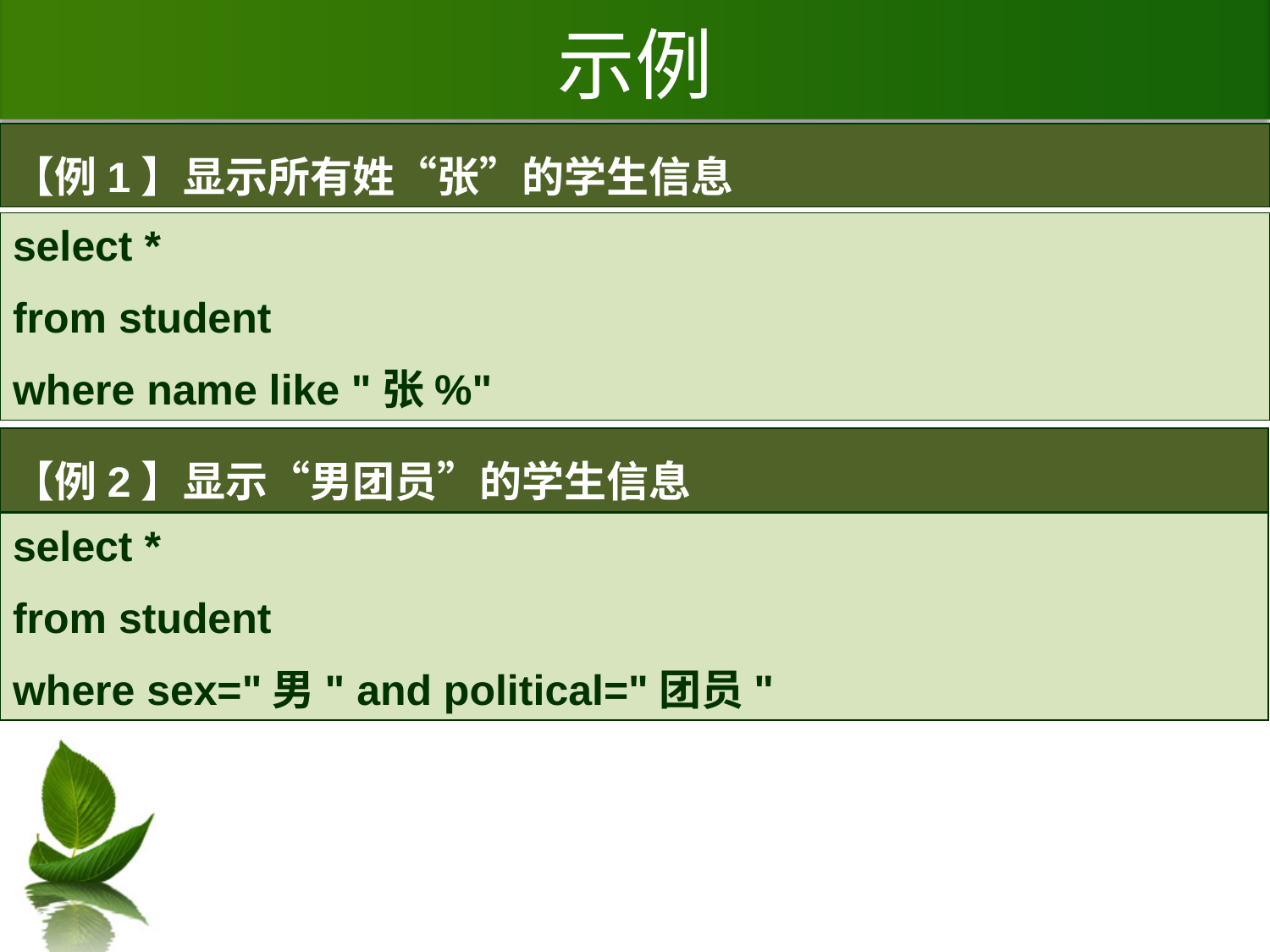

# 示例
【例1】显示所有姓“张”的学生信息
select *
from student
where name like "张%"
【例2】显示“男团员”的学生信息
select *
from student
where sex="男" and political="团员"